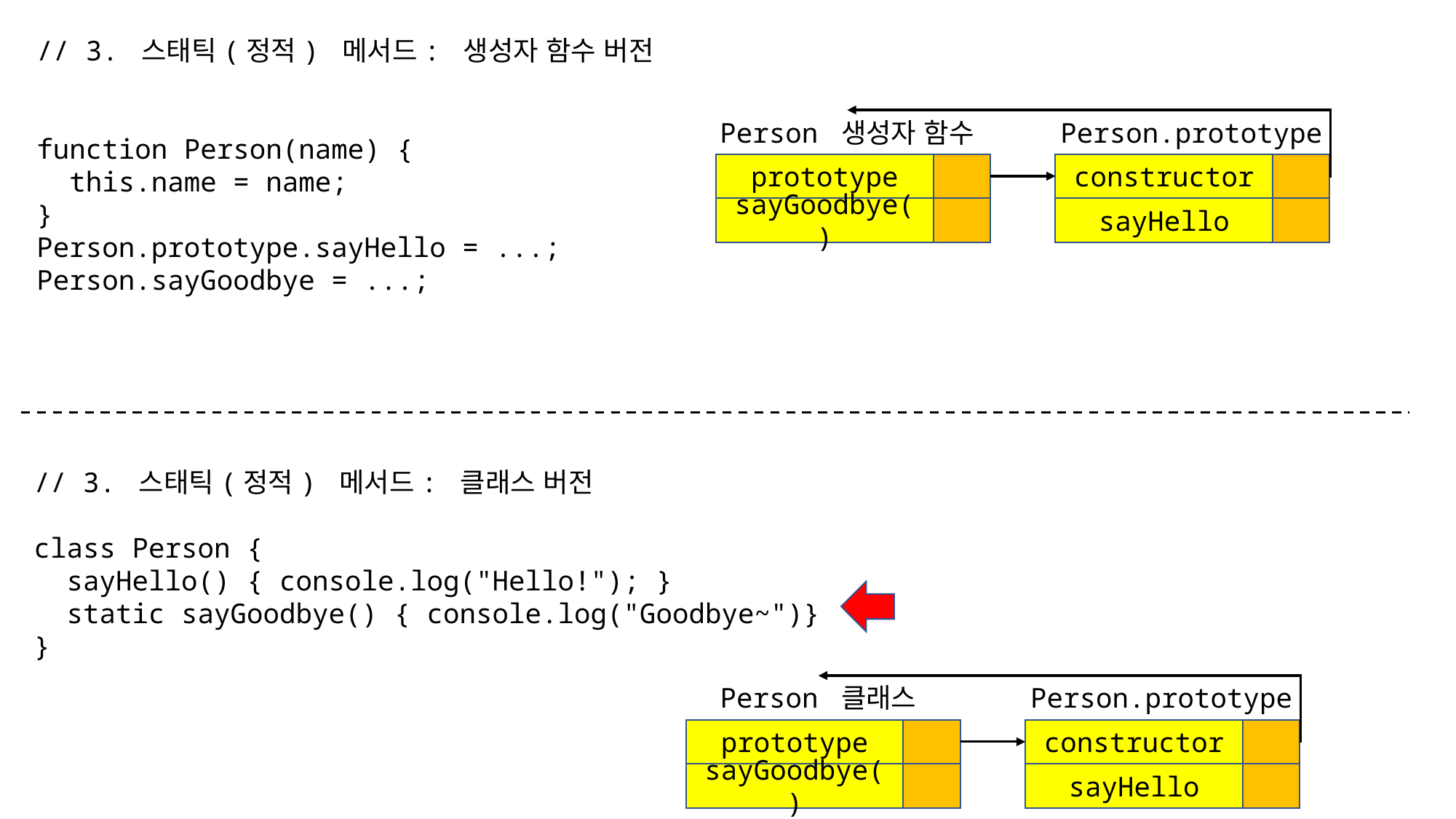

// 3. 스태틱(정적) 메서드: 생성자 함수 버전

function Person(name) {
  this.name = name;
}
Person.prototype.sayHello = ...;
Person.sayGoodbye = ...;
Person 생성자 함수
Person.prototype
prototype

constructor

sayGoodbye()

sayHello

// 3. 스태틱(정적) 메서드: 클래스 버전

class Person {
  sayHello() { console.log("Hello!"); }
  static sayGoodbye() { console.log("Goodbye~")}
}

Person 클래스
Person.prototype
prototype

constructor

sayGoodbye()

sayHello